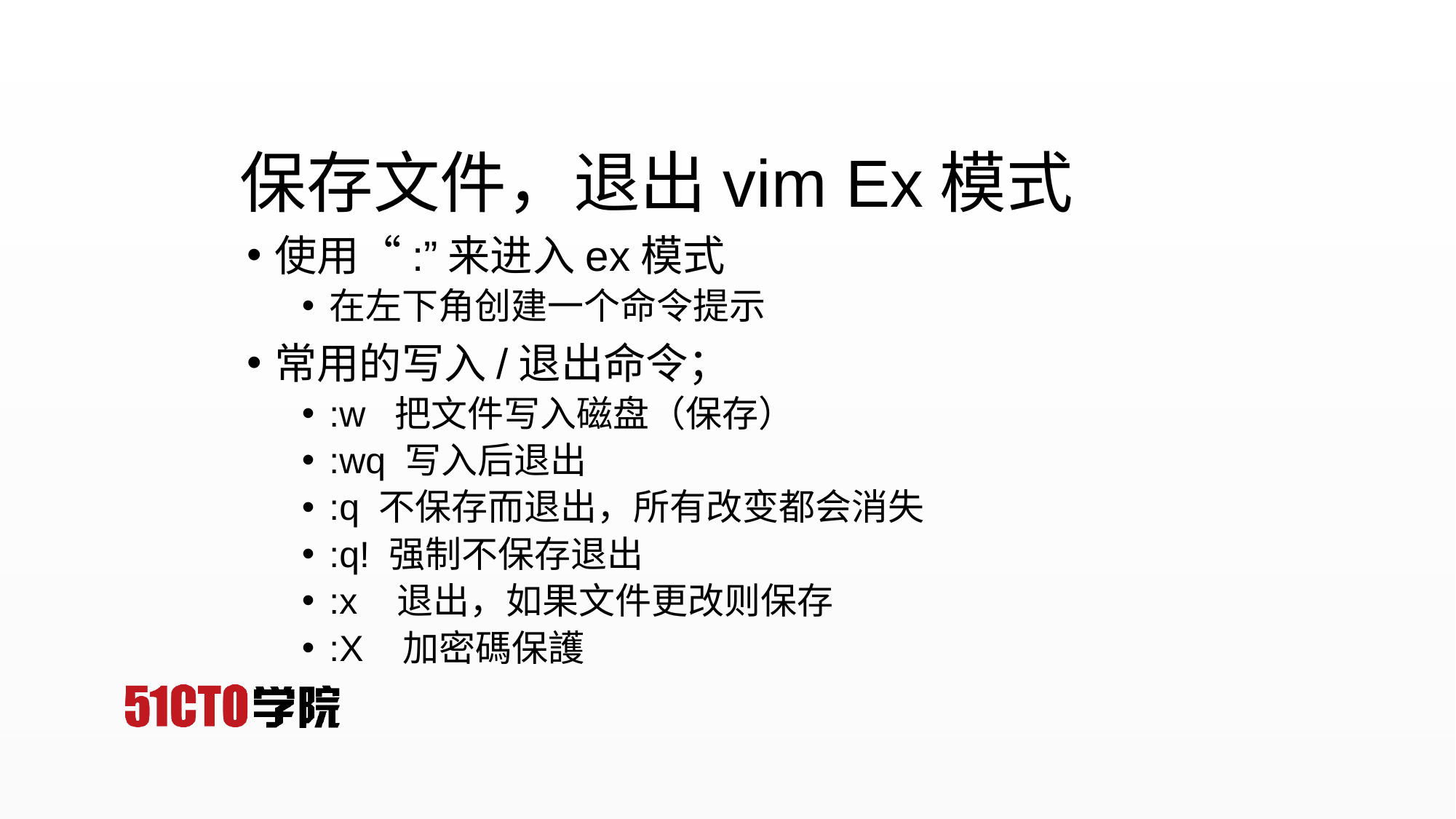

# 保存文件，退出vim Ex模式
使用“:”来进入ex模式
在左下角创建一个命令提示
常用的写入/退出命令；
:w  把文件写入磁盘（保存）
:wq 写入后退出
:q 不保存而退出，所有改变都会消失
:q! 强制不保存退出
:x   退出，如果文件更改则保存
:X   加密碼保護